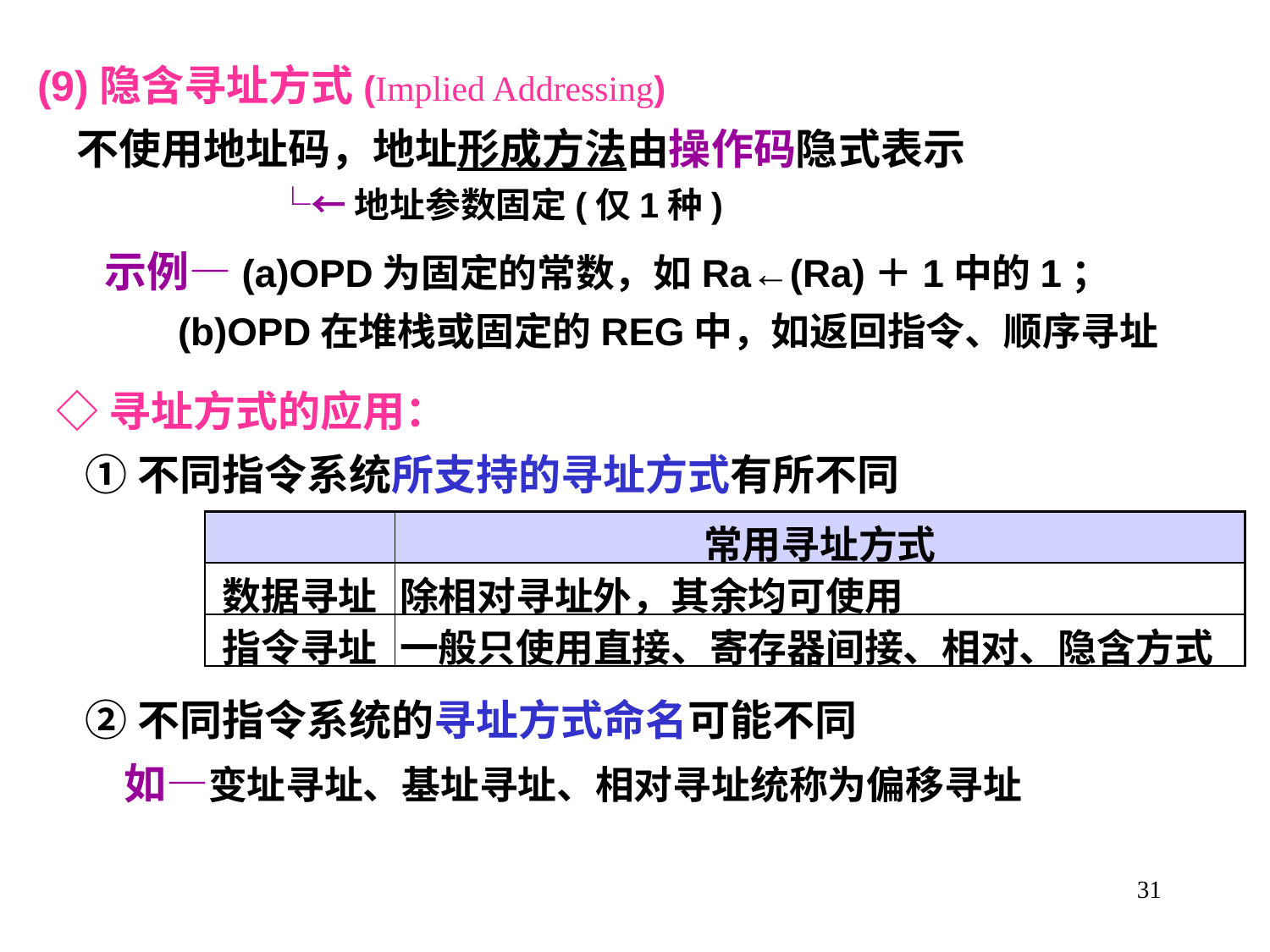

(9)隐含寻址方式(Implied Addressing)
   不使用地址码，地址形成方法由操作码隐式表示
                         └←地址参数固定(仅1种)
      示例—(a)OPD为固定的常数，如Ra←(Ra)＋1中的1；
             (b)OPD在堆栈或固定的REG中，如返回指令、顺序寻址
  ◇寻址方式的应用：
     ①不同指令系统所支持的寻址方式有所不同
|  | 常用寻址方式 |
| --- | --- |
| 数据寻址 | 除相对寻址外，其余均可使用 |
| 指令寻址 | 一般只使用直接、寄存器间接、相对、隐含方式 |
     ②不同指令系统的寻址方式命名可能不同
        如—变址寻址、基址寻址、相对寻址统称为偏移寻址
31